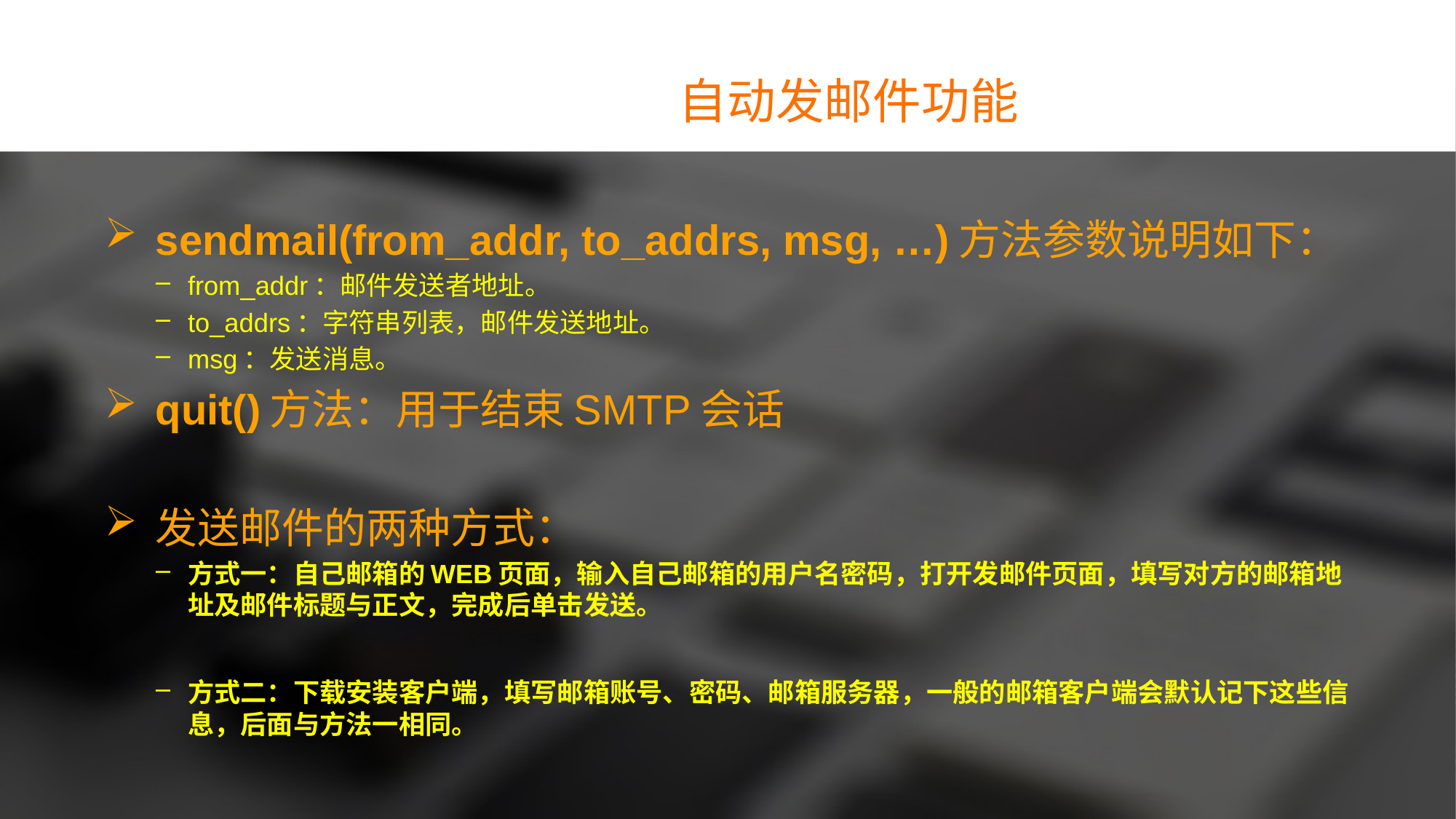

自动发邮件功能
sendmail(from_addr, to_addrs, msg, …)方法参数说明如下：
from_addr：邮件发送者地址。
to_addrs：字符串列表，邮件发送地址。
msg：发送消息。
quit()方法：用于结束SMTP会话

发送邮件的两种方式：
方式一：自己邮箱的WEB页面，输入自己邮箱的用户名密码，打开发邮件页面，填写对方的邮箱地址及邮件标题与正文，完成后单击发送。

方式二：下载安装客户端，填写邮箱账号、密码、邮箱服务器，一般的邮箱客户端会默认记下这些信息，后面与方法一相同。